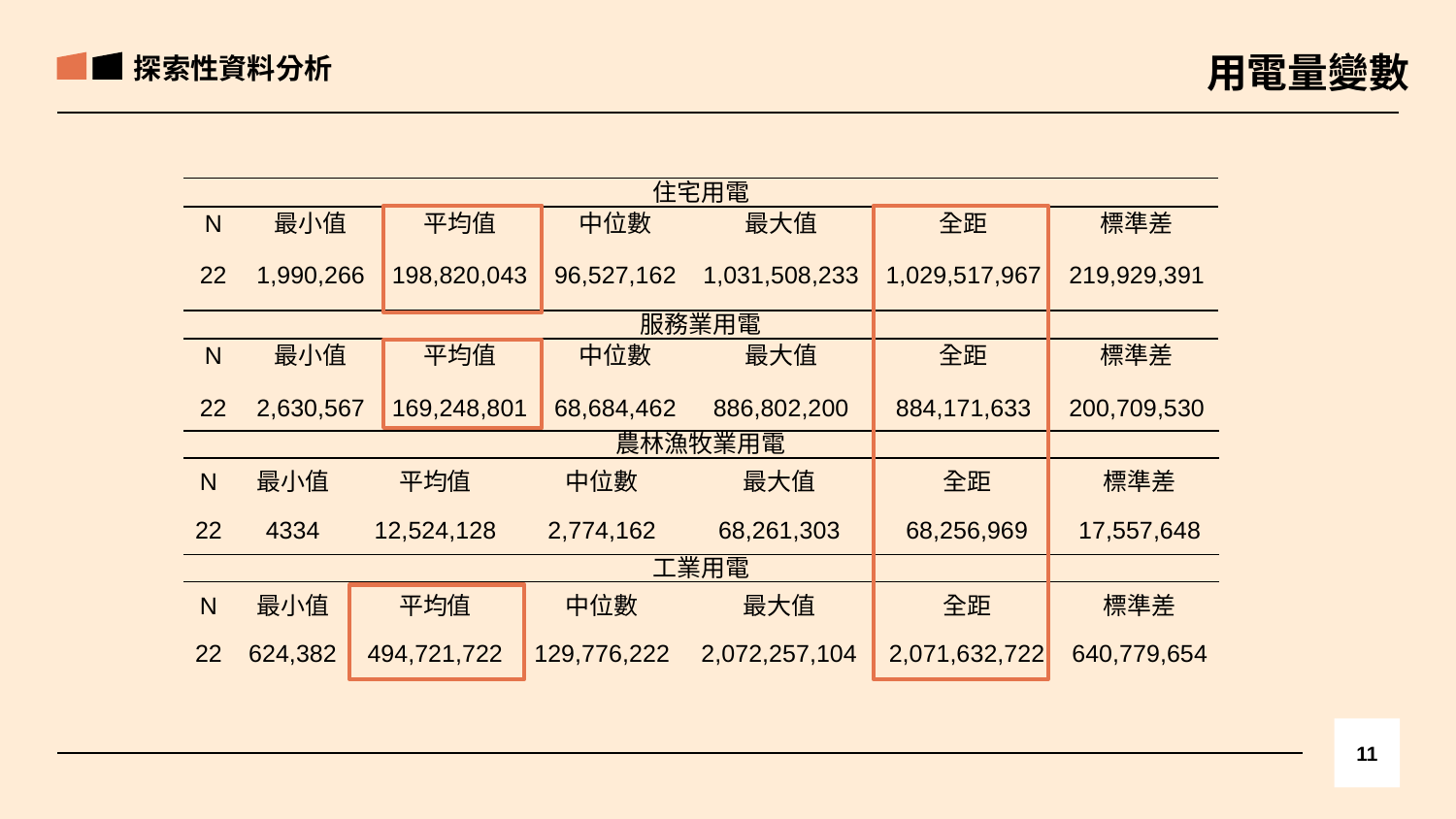

用電量變數
探索性資料分析

| 住宅用電 |  |  |  |  |  |  |
| --- | --- | --- | --- | --- | --- | --- |
| N | 最小值 | 平均值 | 中位數 | 最大值 | 全距 | 標準差 |
| 22 | 1,990,266 | 198,820,043 | 96,527,162 | 1,031,508,233 | 1,029,517,967 | 219,929,391 |
| 服務業用電 |  |  |  |  |  |  |
| N | 最小值 | 平均值 | 中位數 | 最大值 | 全距 | 標準差 |
| 22 | 2,630,567 | 169,248,801 | 68,684,462 | 886,802,200 | 884,171,633 | 200,709,530 |

| 農林漁牧業用電 |  |  |  |  |  |  |
| --- | --- | --- | --- | --- | --- | --- |
| N | 最小值 | 平均值 | 中位數 | 最大值 | 全距 | 標準差 |
| 22 | 4334 | 12,524,128 | 2,774,162 | 68,261,303 | 68,256,969 | 17,557,648 |
| 工業用電 |  |  |  |  |  |  |
| N | 最小值 | 平均值 | 中位數 | 最大值 | 全距 | 標準差 |
| 22 | 624,382 | 494,721,722 | 129,776,222 | 2,072,257,104 | 2,071,632,722 | 640,779,654 |

11